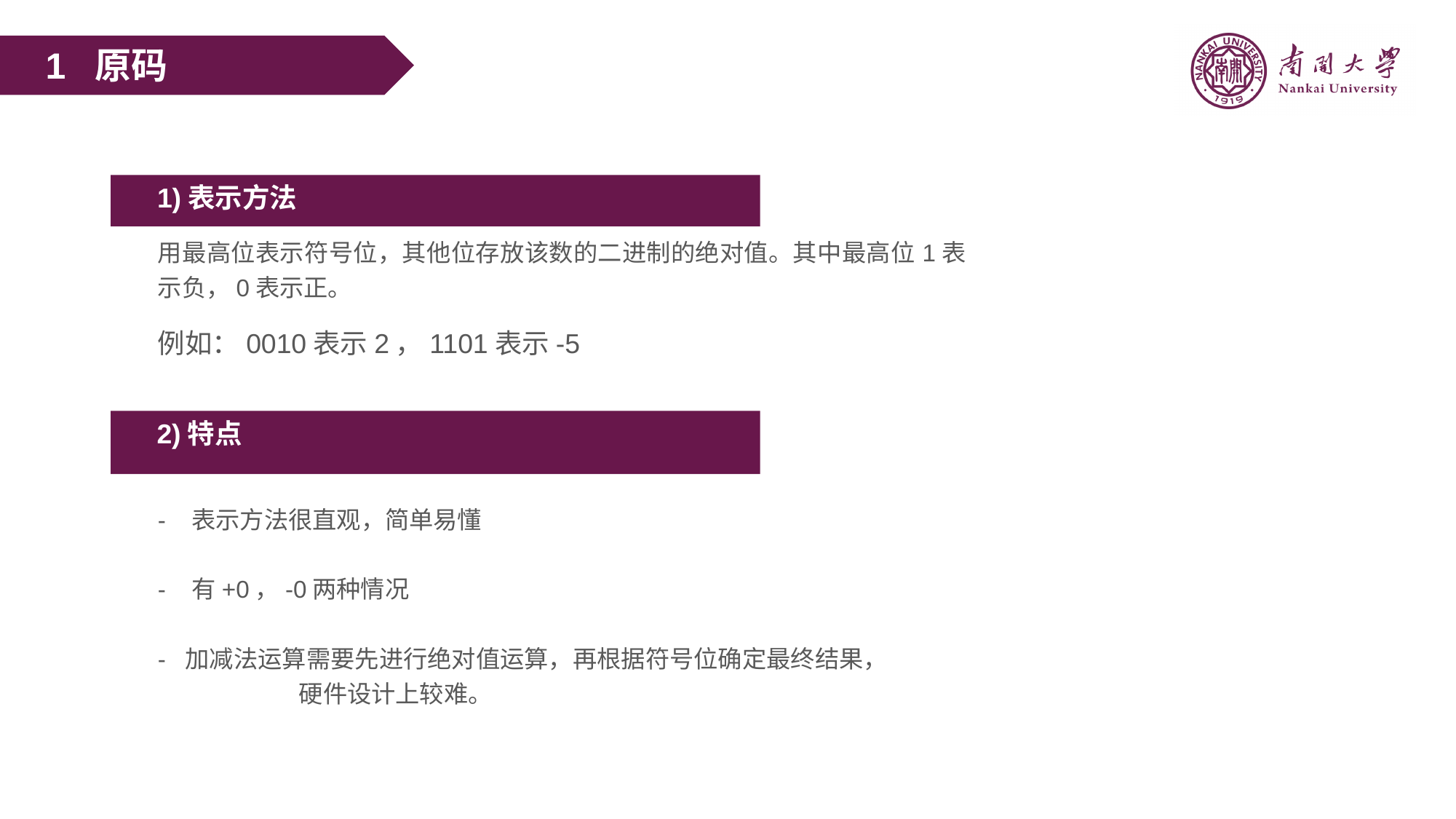

1  原码

1)表示方法
用最高位表示符号位，其他位存放该数的二进制的绝对值。其中最高位1表示负，0表示正。
例如：0010表示2，1101表示-5

2)特点
-   表示方法很直观，简单易懂
-   有+0，-0两种情况
-  加减法运算需要先进行绝对值运算，再根据符号位确定最终结果，                          硬件设计上较难。